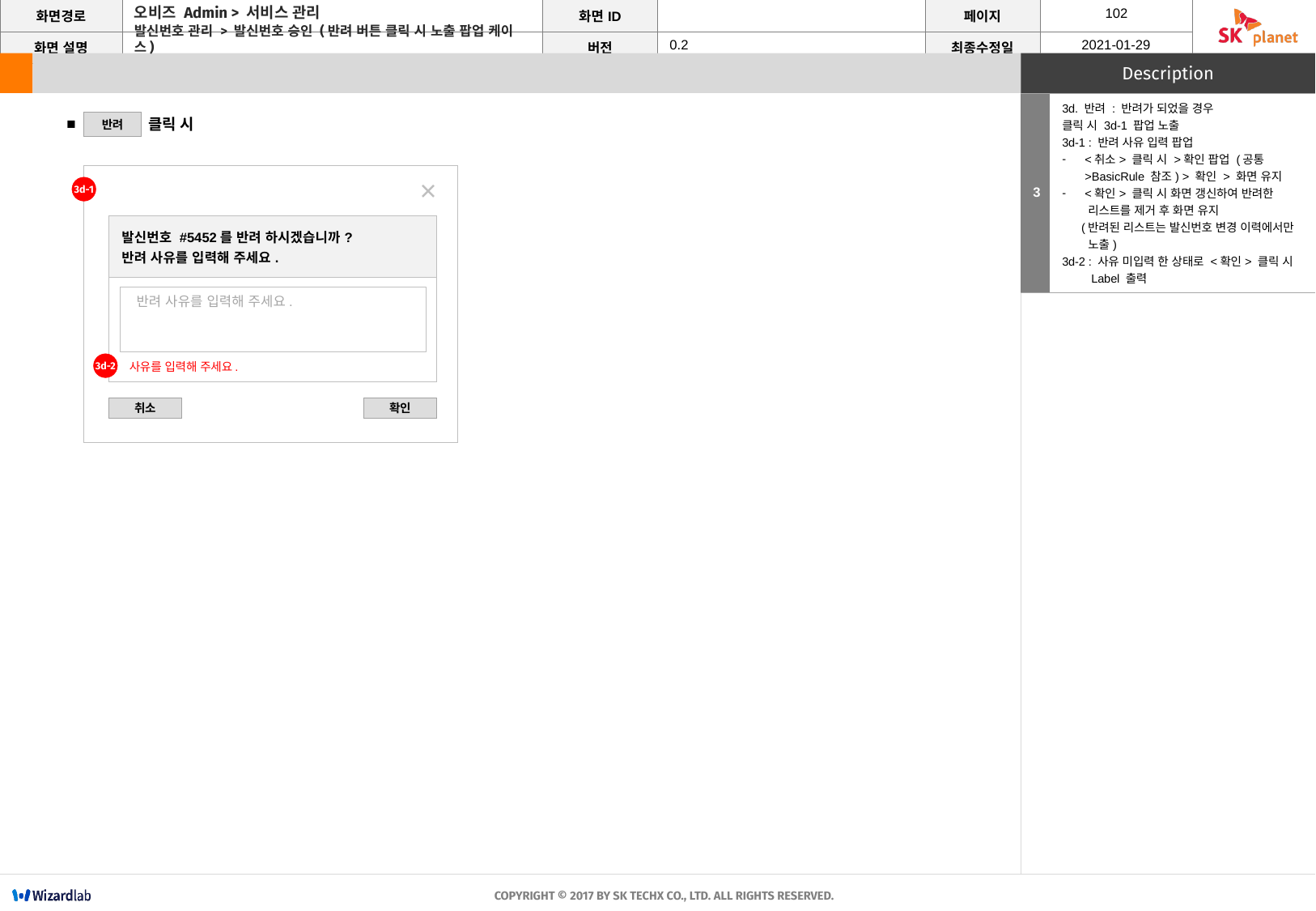

오비즈 Admin > 서비스 관리
발신번호 관리 > 발신번호 승인 (반려 버튼 클릭 시 노출 팝업 케이스)
| 3 | 3d. 반려 : 반려가 되었을 경우 클릭 시 3d-1 팝업 노출 3d-1 : 반려 사유 입력 팝업 <취소> 클릭 시 >확인 팝업 (공통>BasicRule 참조) > 확인 > 화면 유지 <확인> 클릭 시 화면 갱신하여 반려한 리스트를 제거 후 화면 유지 (반려된 리스트는 발신번호 변경 이력에서만 노출) 3d-2 : 사유 미입력 한 상태로 <확인> 클릭 시 Label 출력 |
| --- | --- |
             클릭 시
반려

취소
확인
3d-1

| 발신번호 #5452를 반려 하시겠습니까? 반려 사유를 입력해 주세요. |
| --- |
|  |
반려 사유를 입력해 주세요.

3d-2

사유를 입력해 주세요.